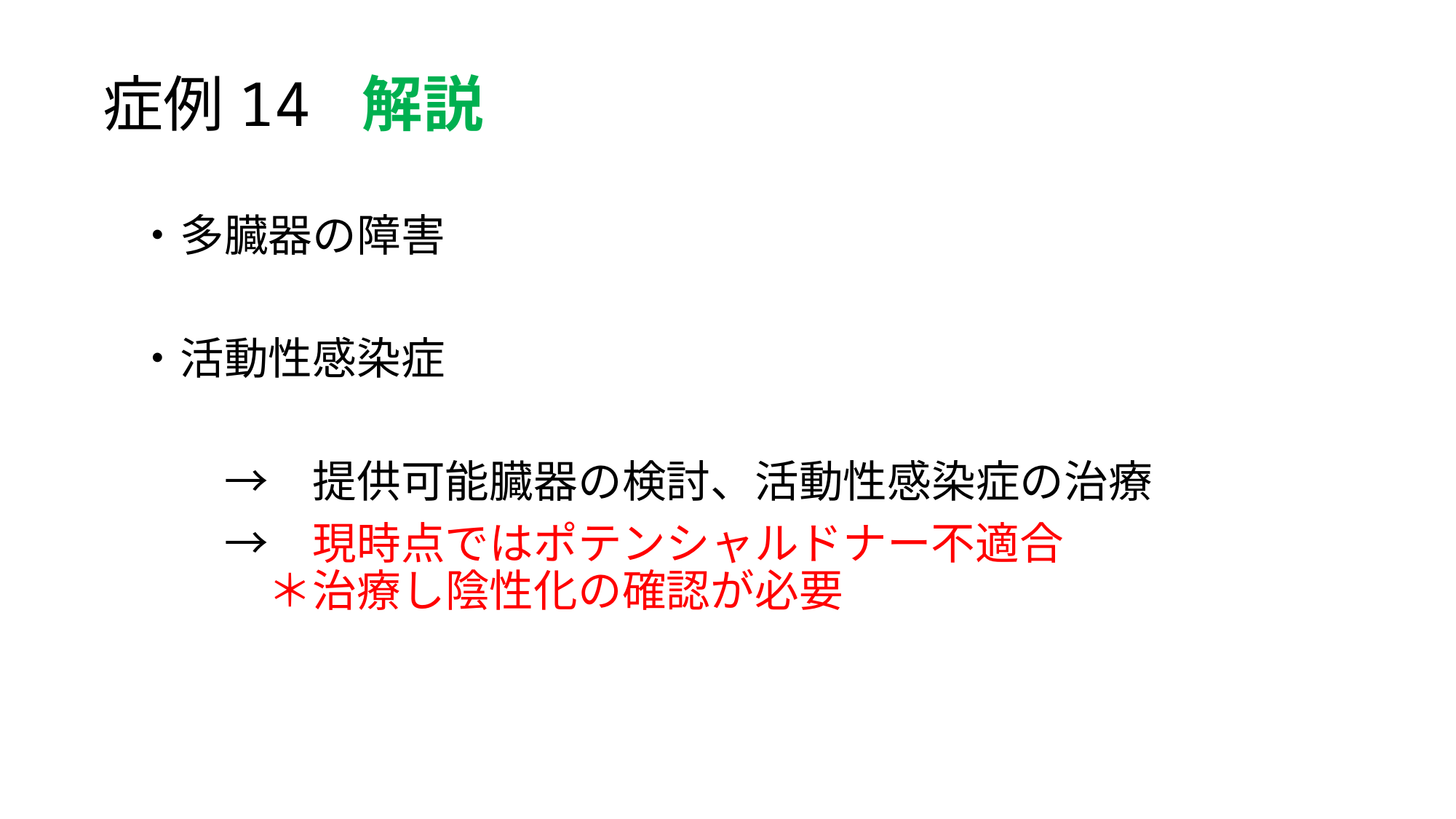

# 症例14 解説
・多臓器の障害

・活動性感染症

　　→　提供可能臓器の検討、活動性感染症の治療
　　→　現時点ではポテンシャルドナー不適合
　　　＊治療し陰性化の確認が必要